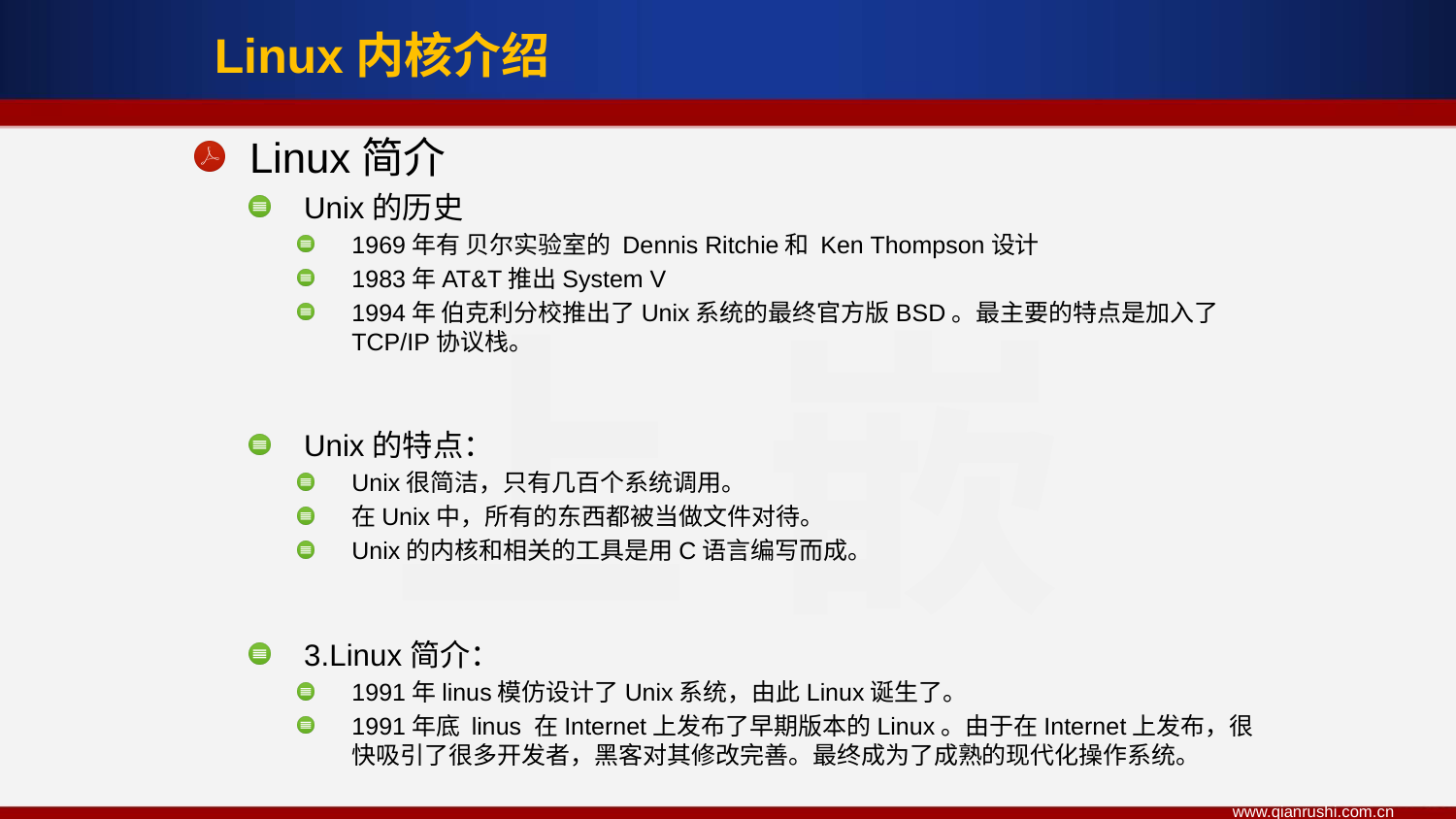

Linux内核介绍
Linux简介
Unix的历史
1969年有 贝尔实验室的 Dennis Ritchie和 Ken Thompson设计
1983年AT&T推出System V
1994年 伯克利分校推出了Unix系统的最终官方版BSD。最主要的特点是加入了TCP/IP协议栈。

Unix的特点：
Unix很简洁，只有几百个系统调用。
在Unix中，所有的东西都被当做文件对待。
Unix的内核和相关的工具是用C语言编写而成。

3.Linux简介：
1991年linus模仿设计了Unix系统，由此Linux诞生了。
1991年底 linus 在Internet上发布了早期版本的Linux。由于在Internet上发布，很快吸引了很多开发者，黑客对其修改完善。最终成为了成熟的现代化操作系统。